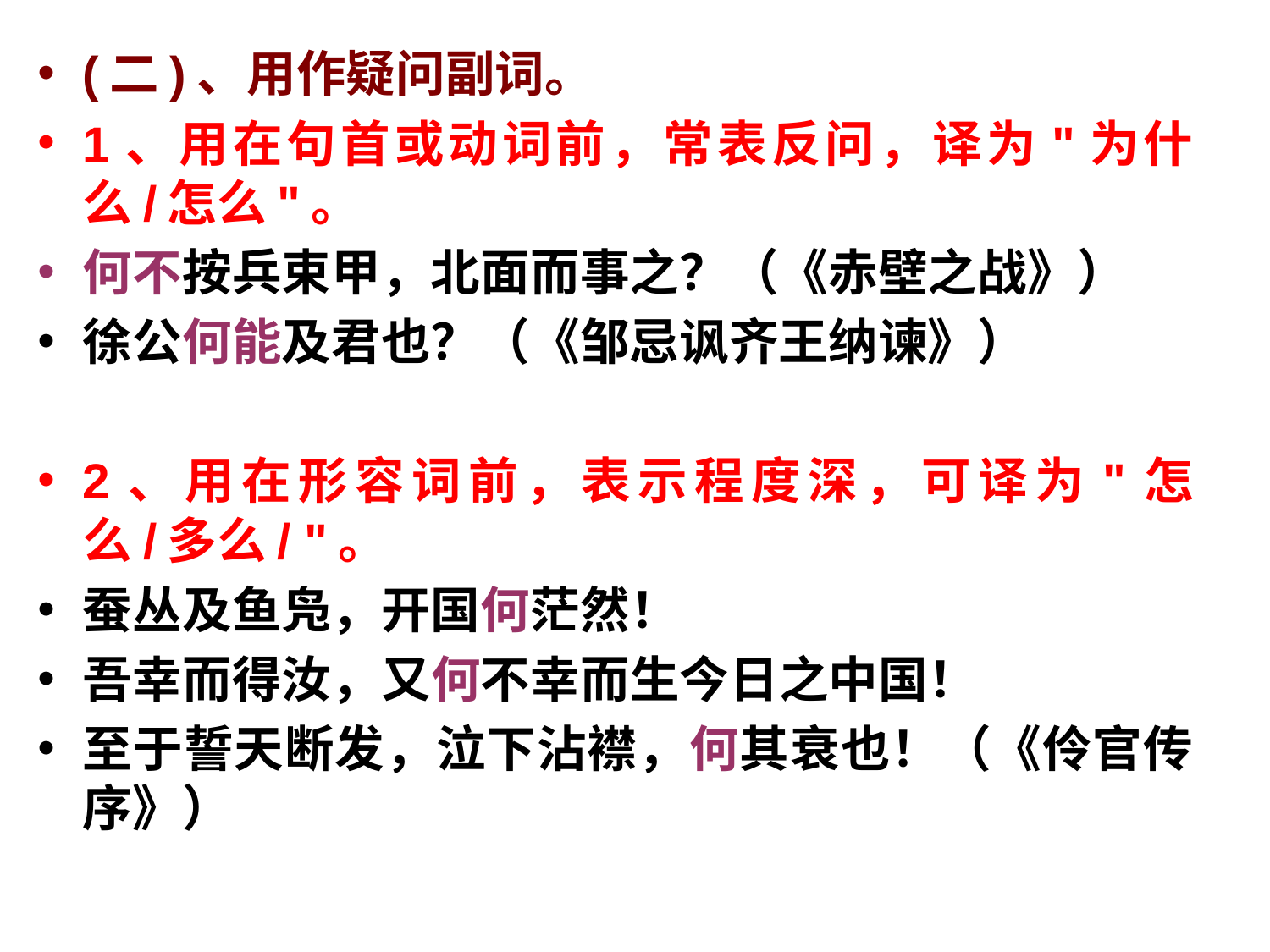

(二)、用作疑问副词。
1、用在句首或动词前，常表反问，译为"为什么/怎么"。
何不按兵束甲，北面而事之？（《赤壁之战》）
徐公何能及君也？（《邹忌讽齐王纳谏》）

2、用在形容词前，表示程度深，可译为"怎么/多么/ "。
蚕丛及鱼凫，开国何茫然！
吾幸而得汝，又何不幸而生今日之中国！
至于誓天断发，泣下沾襟，何其衰也！（《伶官传序》）